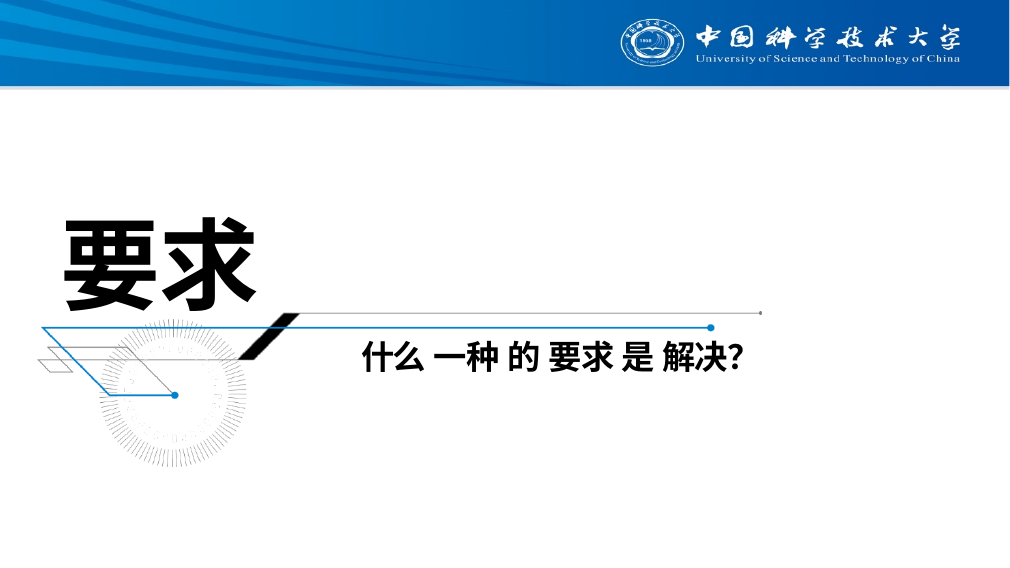

# 要求
什么 一种 的 要求 是 解决？